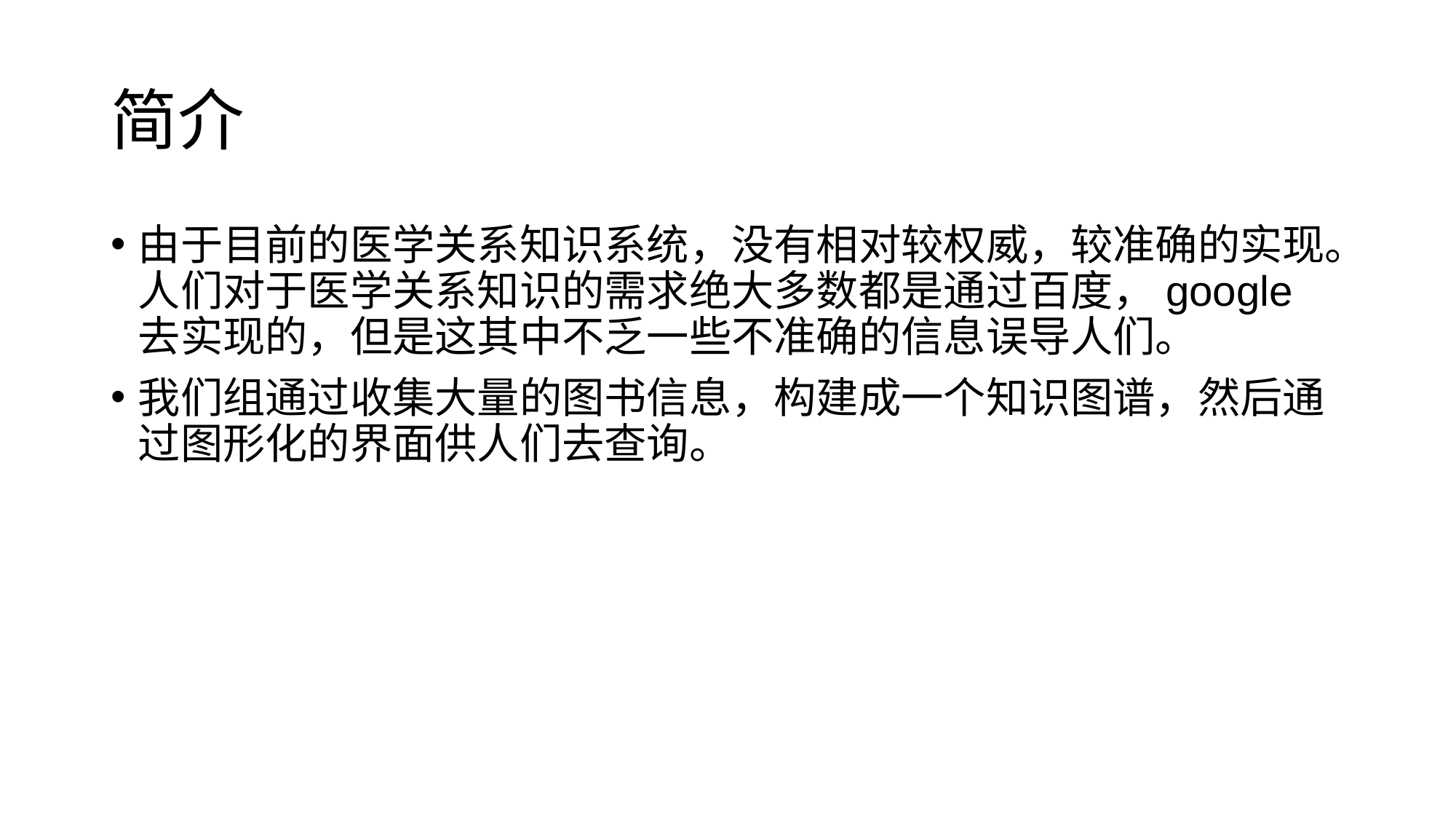

# 简介
由于目前的医学关系知识系统，没有相对较权威，较准确的实现。人们对于医学关系知识的需求绝大多数都是通过百度，google去实现的，但是这其中不乏一些不准确的信息误导人们。
我们组通过收集大量的图书信息，构建成一个知识图谱，然后通过图形化的界面供人们去查询。